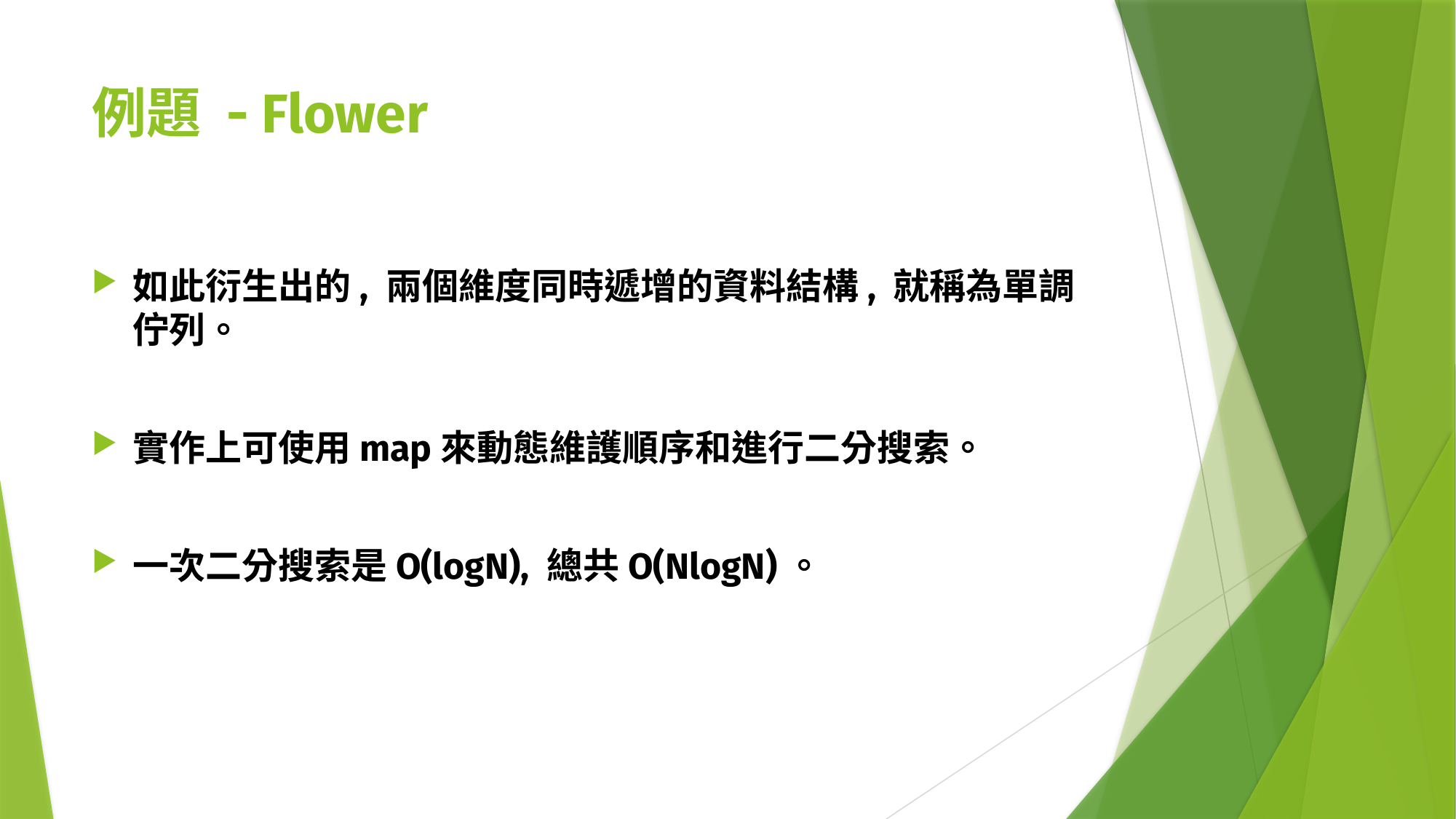

# 例題 - Flower
如此衍生出的, 兩個維度同時遞增的資料結構, 就稱為單調佇列。

實作上可使用map來動態維護順序和進行二分搜索。

一次二分搜索是O(logN), 總共O(NlogN)。